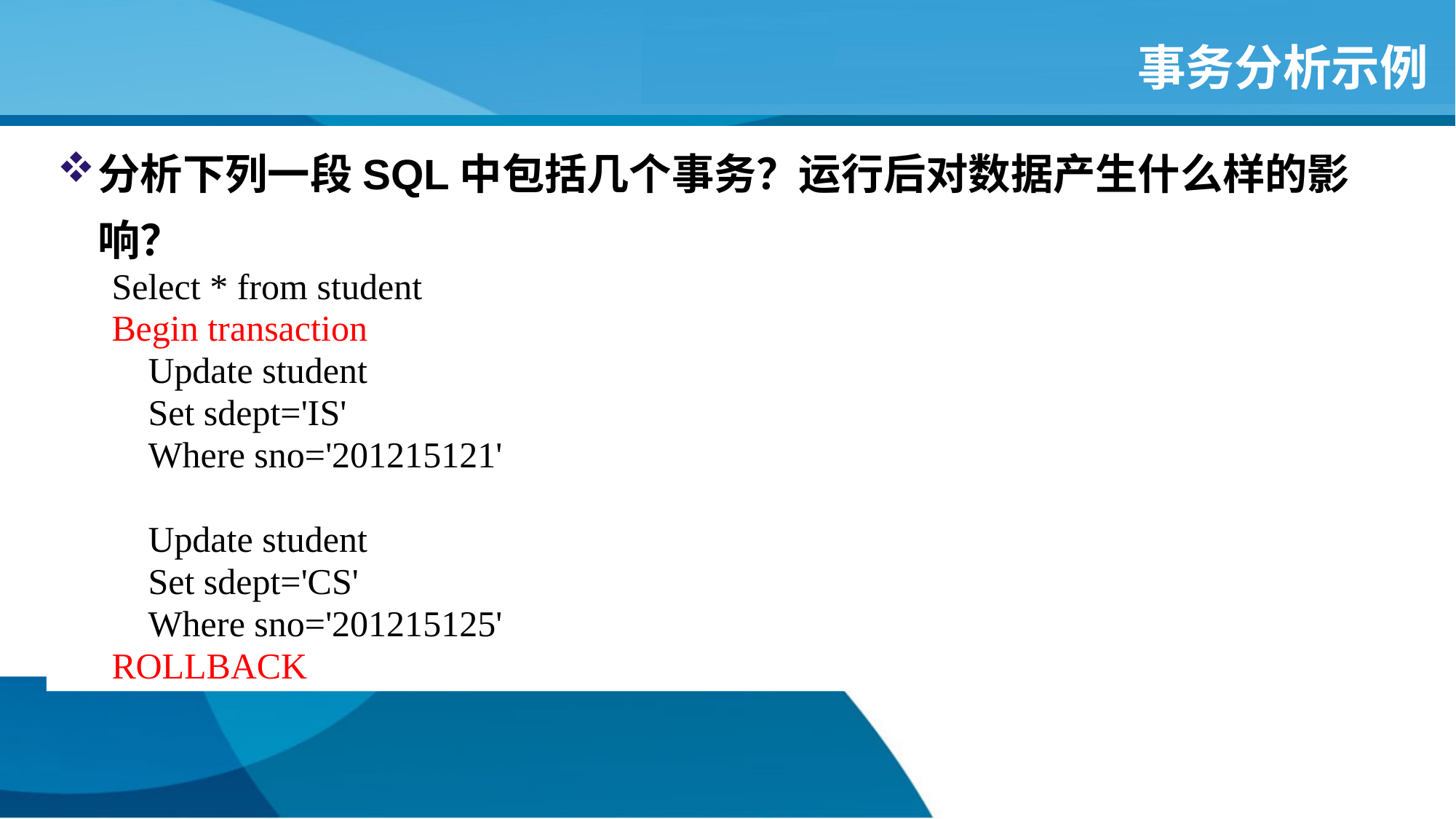

# 事务分析示例
分析下列一段SQL中包括几个事务？运行后对数据产生什么样的影响？
Select * from student
Begin transaction
    Update student
    Set sdept='IS'
    Where sno='201215121'

    Update student
    Set sdept='CS'
    Where sno='201215125'
ROLLBACK